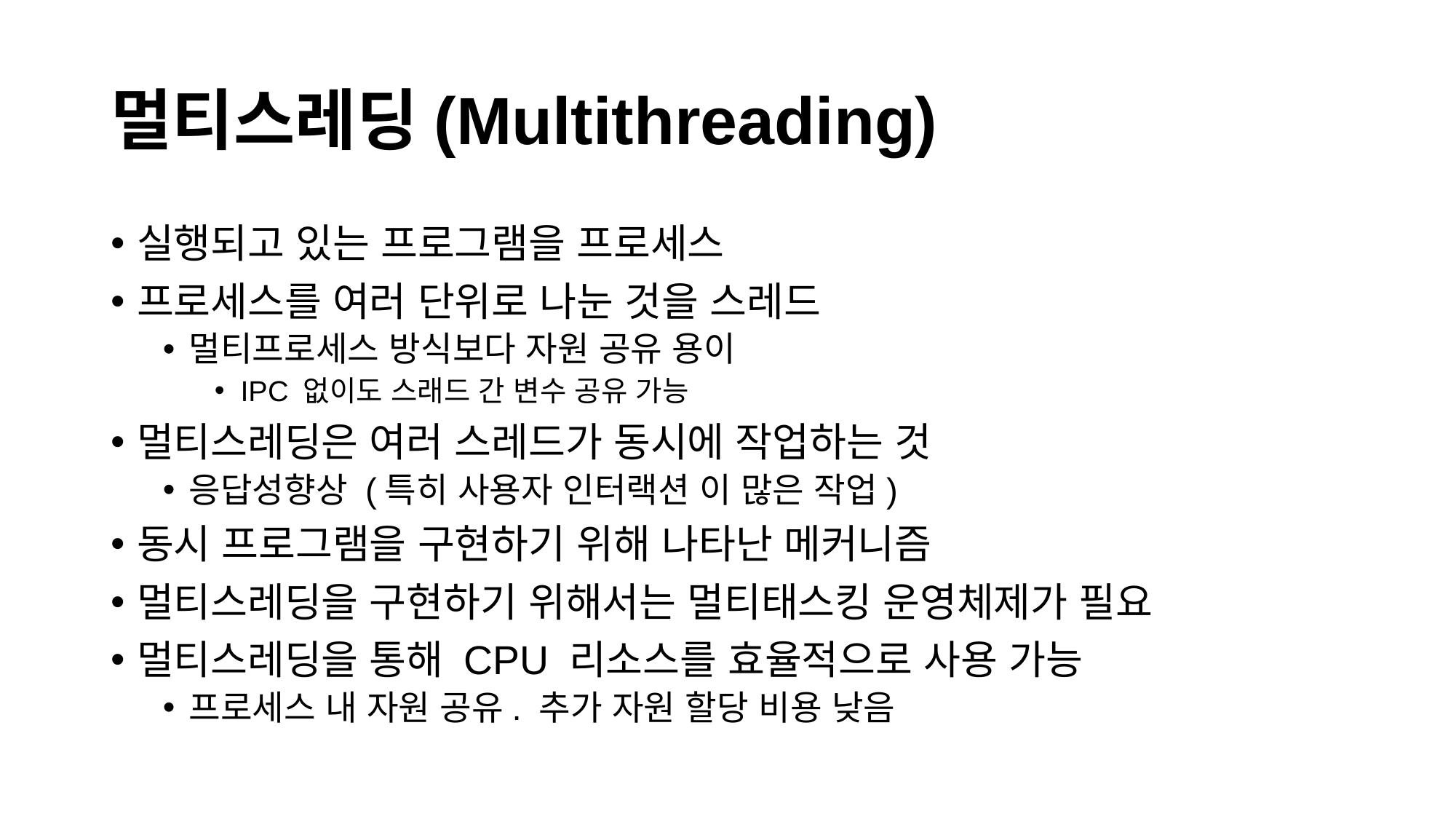

# 멀티스레딩(Multithreading)
실행되고 있는 프로그램을 프로세스
프로세스를 여러 단위로 나눈 것을 스레드
멀티프로세스 방식보다 자원 공유 용이
IPC 없이도 스래드 간 변수 공유 가능
멀티스레딩은 여러 스레드가 동시에 작업하는 것
응답성향상 (특히 사용자 인터랙션 이 많은 작업)
동시 프로그램을 구현하기 위해 나타난 메커니즘
멀티스레딩을 구현하기 위해서는 멀티태스킹 운영체제가 필요
멀티스레딩을 통해 CPU 리소스를 효율적으로 사용 가능
프로세스 내 자원 공유. 추가 자원 할당 비용 낮음